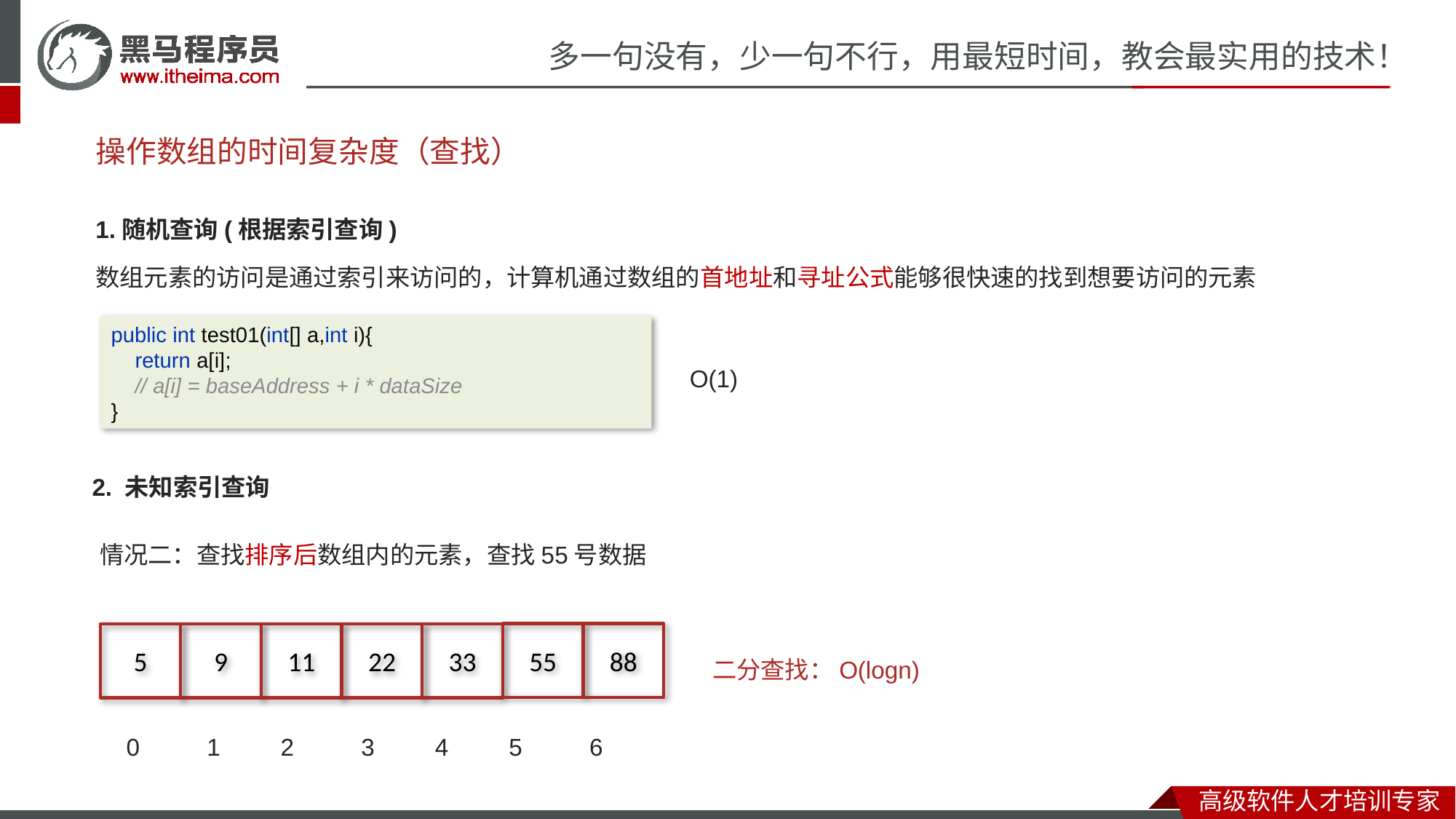

# 操作数组的时间复杂度（查找）
1.随机查询(根据索引查询)
数组元素的访问是通过索引来访问的，计算机通过数组的首地址和寻址公式能够很快速的找到想要访问的元素
public int test01(int[] a,int i){
    return a[i];
    // a[i] = baseAddress + i * dataSize
}
O(1)
2. 未知索引查询
情况二：查找排序后数组内的元素，查找55号数据
55
88
5
9
11
22
33
二分查找：O(logn)
  0          1         2          3         4         5          6